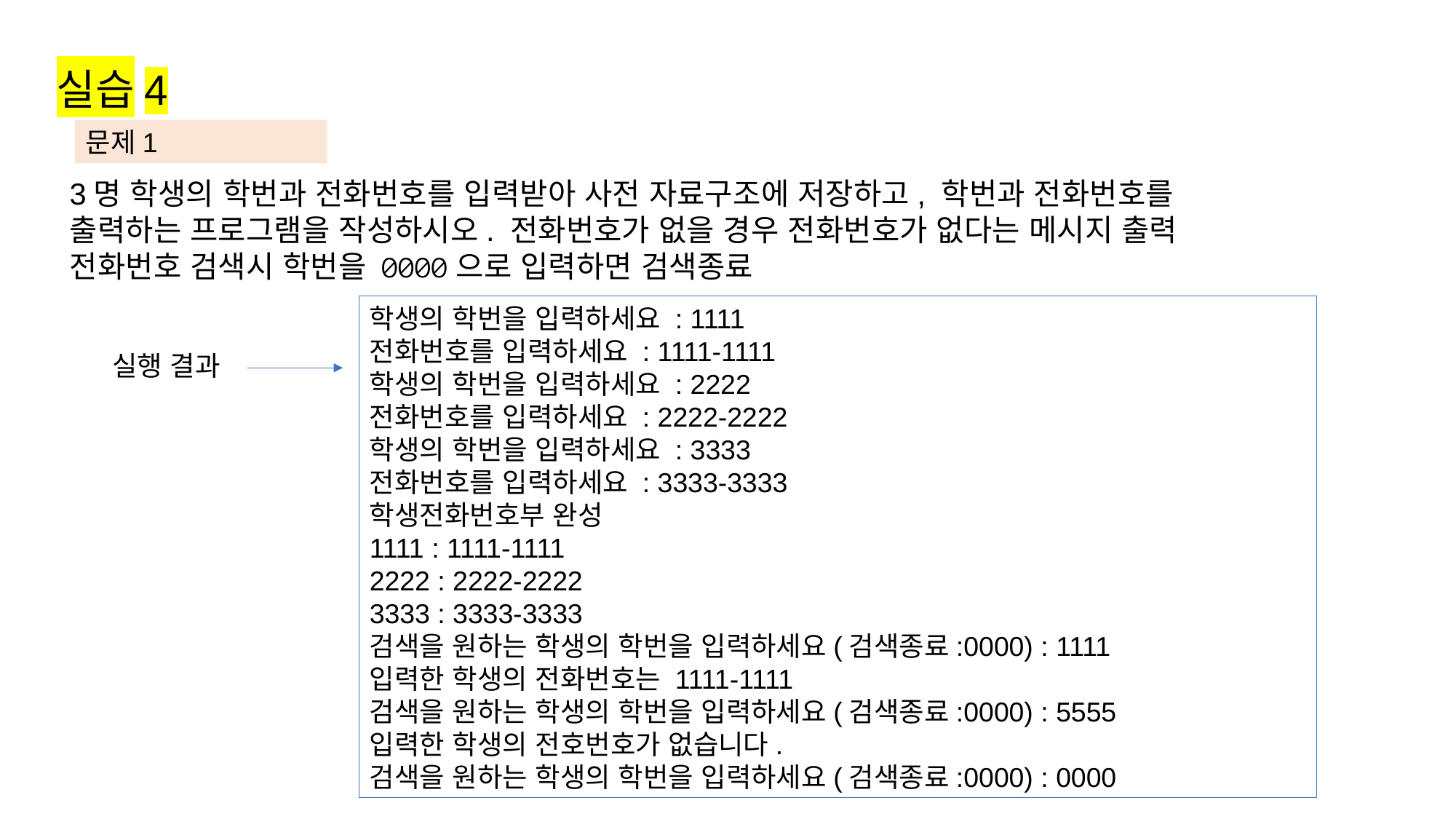

실습4
문제1
3명 학생의 학번과 전화번호를 입력받아 사전 자료구조에 저장하고, 학번과 전화번호를
출력하는 프로그램을 작성하시오. 전화번호가 없을 경우 전화번호가 없다는 메시지 출력
전화번호 검색시 학번을 0000으로 입력하면 검색종료

학생의 학번을 입력하세요 : 1111
전화번호를 입력하세요 : 1111-1111
학생의 학번을 입력하세요 : 2222
전화번호를 입력하세요 : 2222-2222
학생의 학번을 입력하세요 : 3333
전화번호를 입력하세요 : 3333-3333
학생전화번호부 완성
1111 : 1111-1111
2222 : 2222-2222
3333 : 3333-3333
검색을 원하는 학생의 학번을 입력하세요(검색종료:0000) : 1111
입력한 학생의 전화번호는 1111-1111
검색을 원하는 학생의 학번을 입력하세요(검색종료:0000) : 5555
입력한 학생의 전호번호가 없습니다.
검색을 원하는 학생의 학번을 입력하세요(검색종료:0000) : 0000
실행 결과